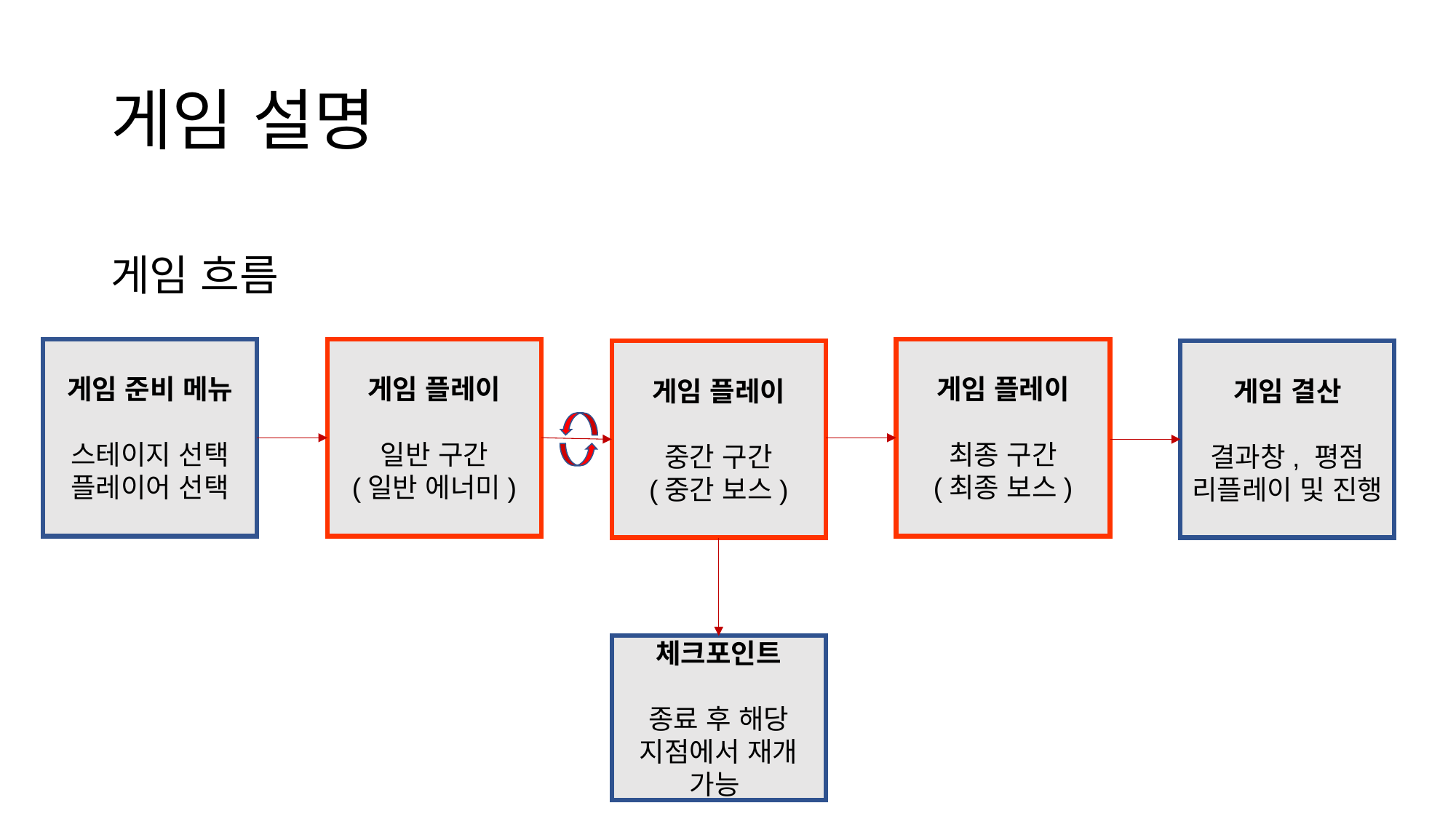

# 게임 설명
게임 흐름

게임 플레이

최종 구간
(최종 보스)

게임 플레이

일반 구간
(일반 에너미)

게임 준비 메뉴

스테이지 선택
플레이어 선택

게임 플레이

중간 구간
(중간 보스)

게임 결산

결과창, 평점
리플레이 및 진행

체크포인트

종료 후 해당 지점에서 재개 가능